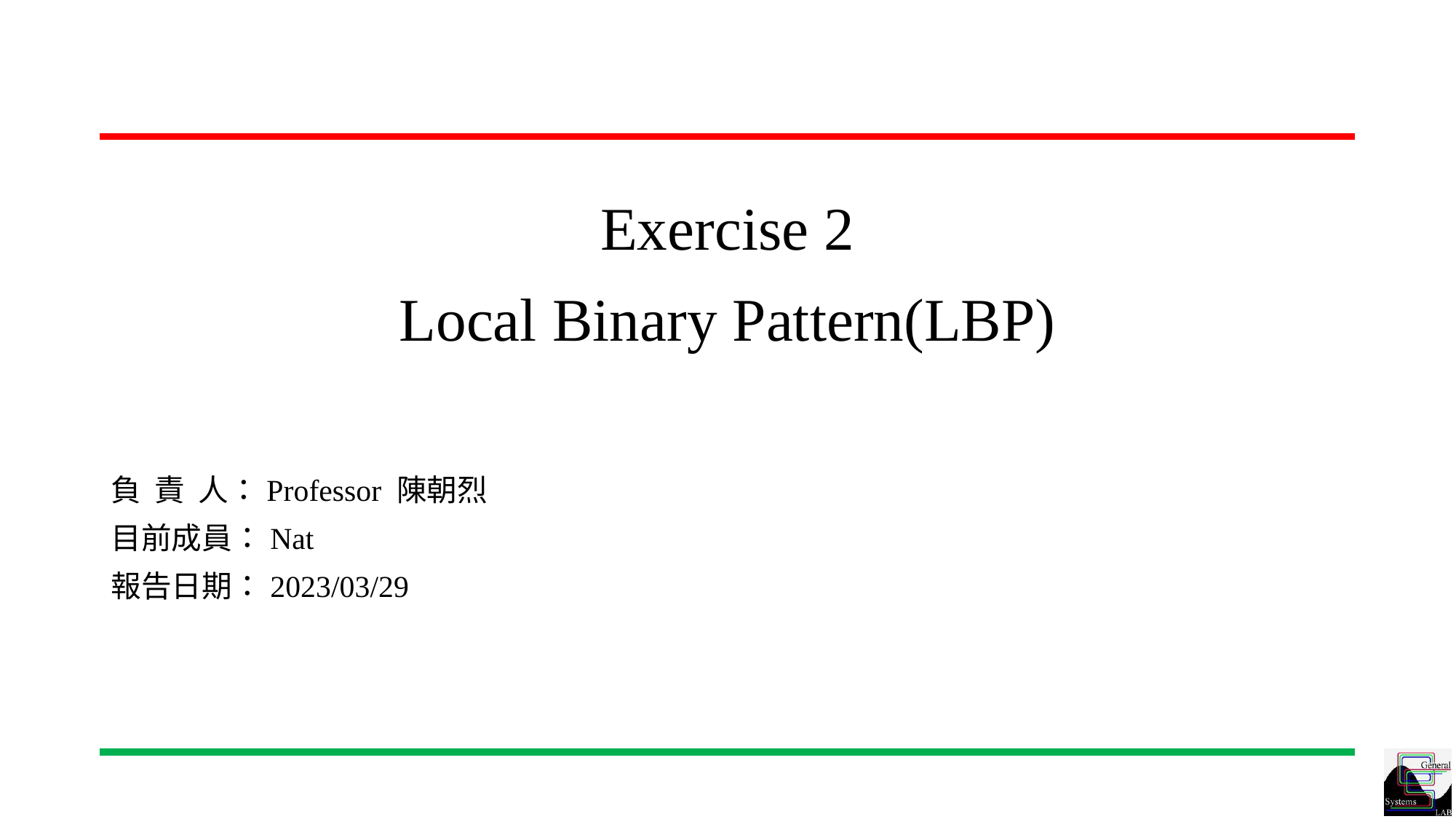

# Exercise 2 Local Binary Pattern(LBP)
負  責  人：Professor 陳朝烈
目前成員：Nat
報告日期：2023/03/29